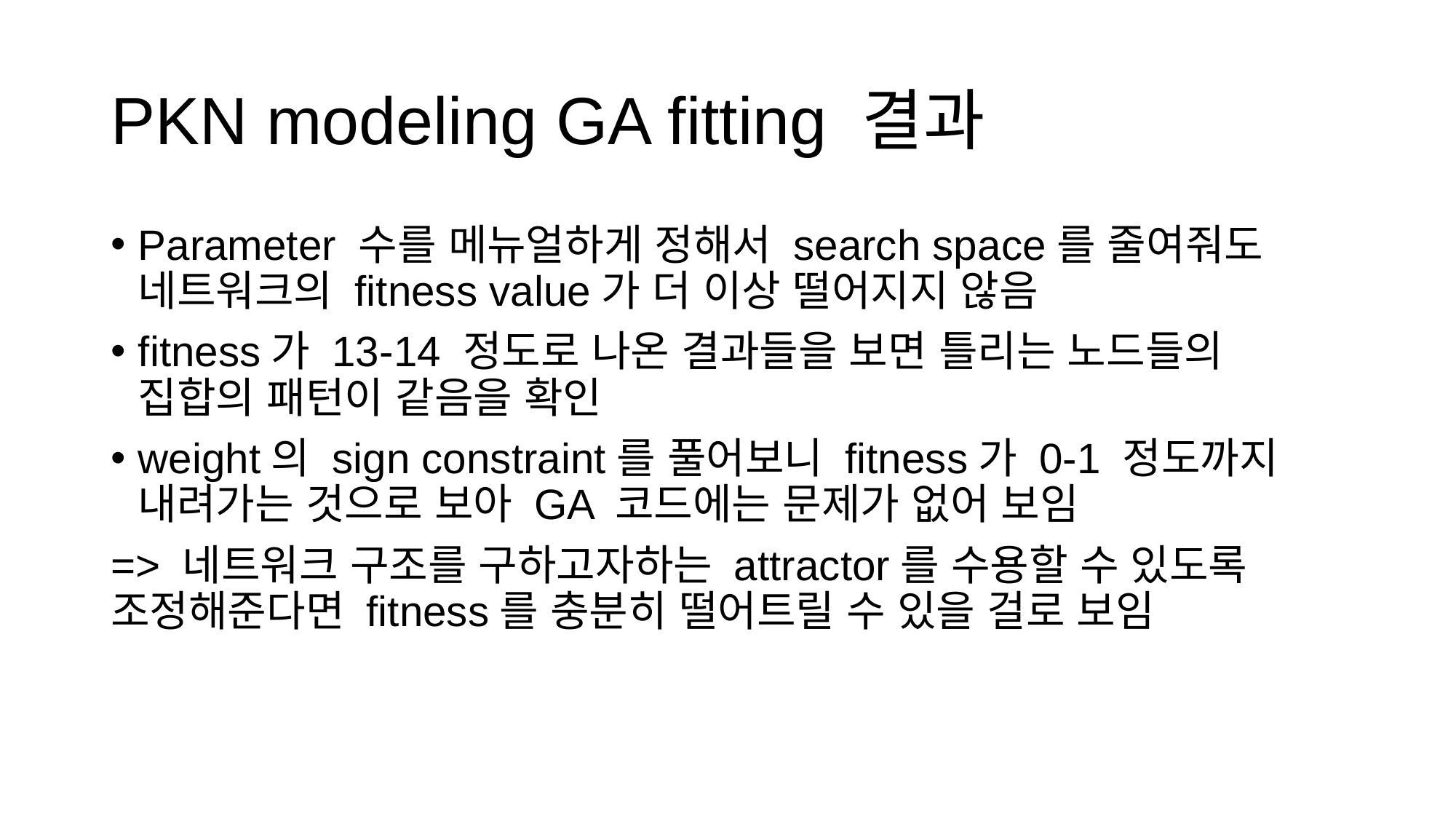

# PKN modeling GA fitting 결과
Parameter 수를 메뉴얼하게 정해서 search space를 줄여줘도 네트워크의 fitness value가 더 이상 떨어지지 않음
fitness가 13-14 정도로 나온 결과들을 보면 틀리는 노드들의 집합의 패턴이 같음을 확인
weight의 sign constraint를 풀어보니 fitness가 0-1 정도까지 내려가는 것으로 보아 GA 코드에는 문제가 없어 보임
=> 네트워크 구조를 구하고자하는 attractor를 수용할 수 있도록 조정해준다면 fitness를 충분히 떨어트릴 수 있을 걸로 보임